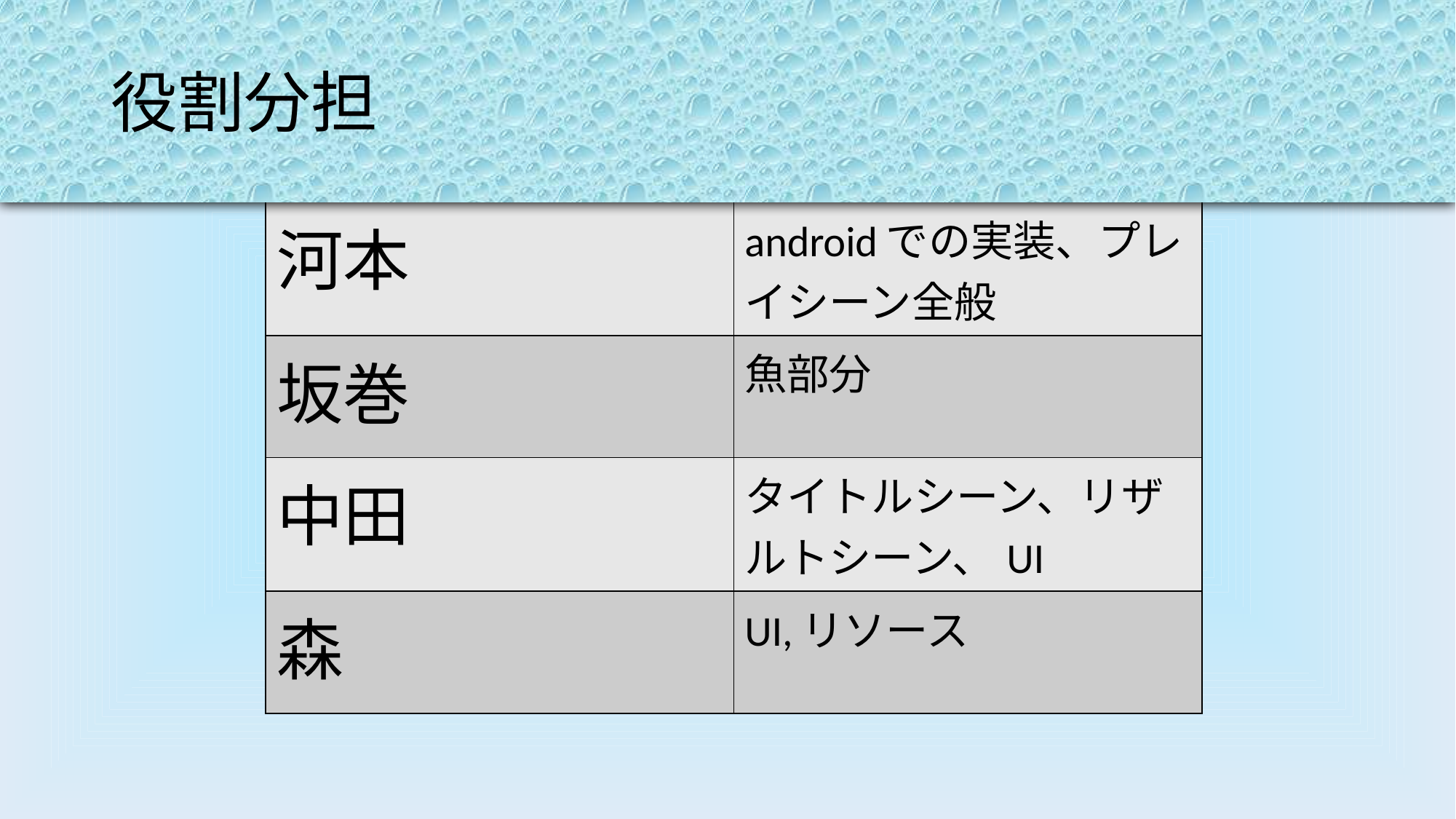

役割分担
#
| 河本 | androidでの実装、プレイシーン全般 |
| --- | --- |
| 坂巻 | 魚部分 |
| 中田 | タイトルシーン、リザルトシーン、UI |
| 森 | UI,リソース |